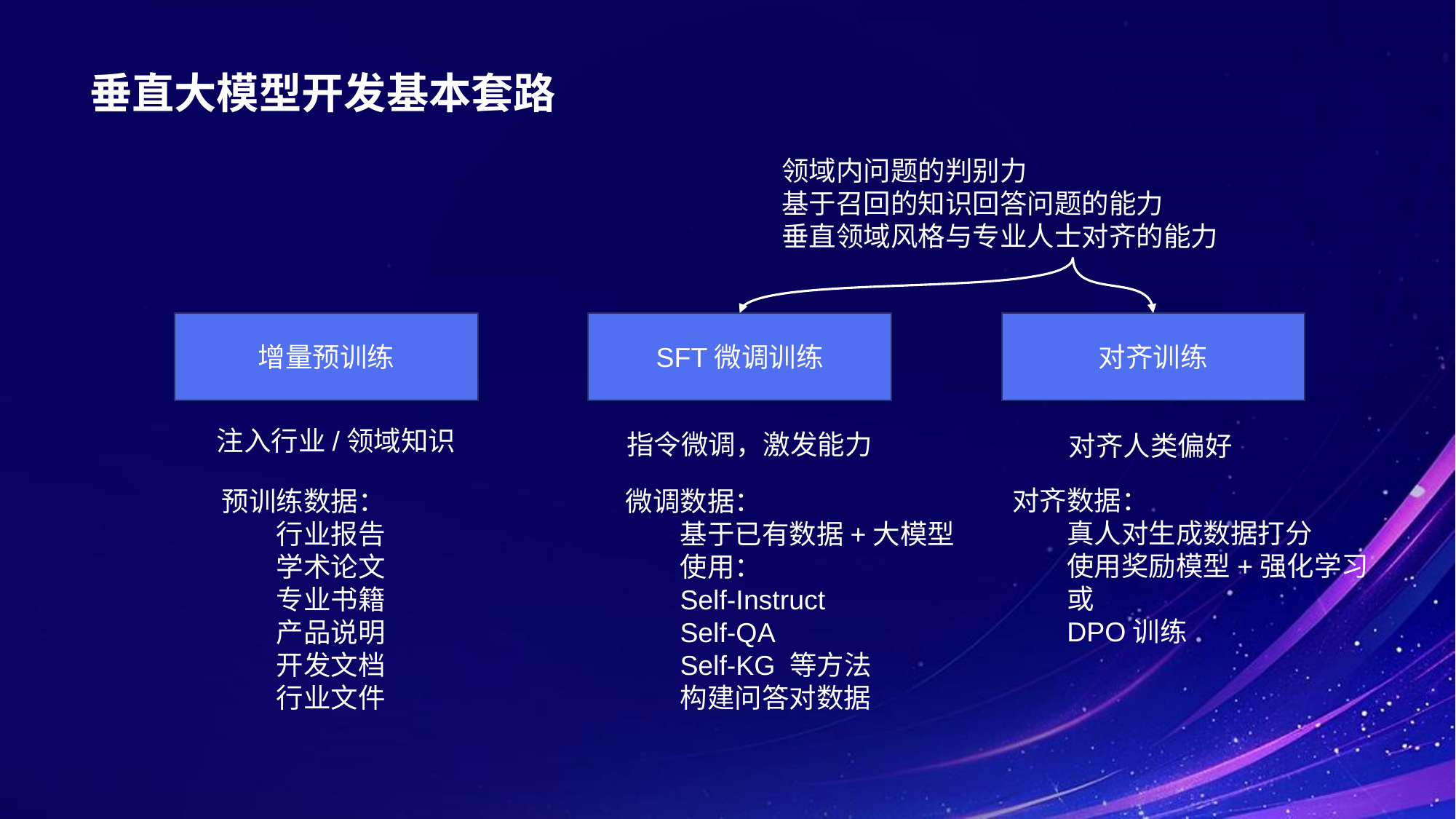

# 垂直大模型开发基本套路
领域内问题的判别力
基于召回的知识回答问题的能力
垂直领域风格与专业人士对齐的能力
增量预训练
SFT微调训练
对齐训练
注入行业/领域知识
指令微调，激发能力
对齐人类偏好
对齐数据：
真人对生成数据打分
使用奖励模型+强化学习
或
DPO训练

微调数据：
基于已有数据+大模型
使用：
Self-Instruct
Self-QA
Self-KG 等方法
构建问答对数据
预训练数据：
行业报告
学术论文
专业书籍
产品说明
开发文档
行业文件